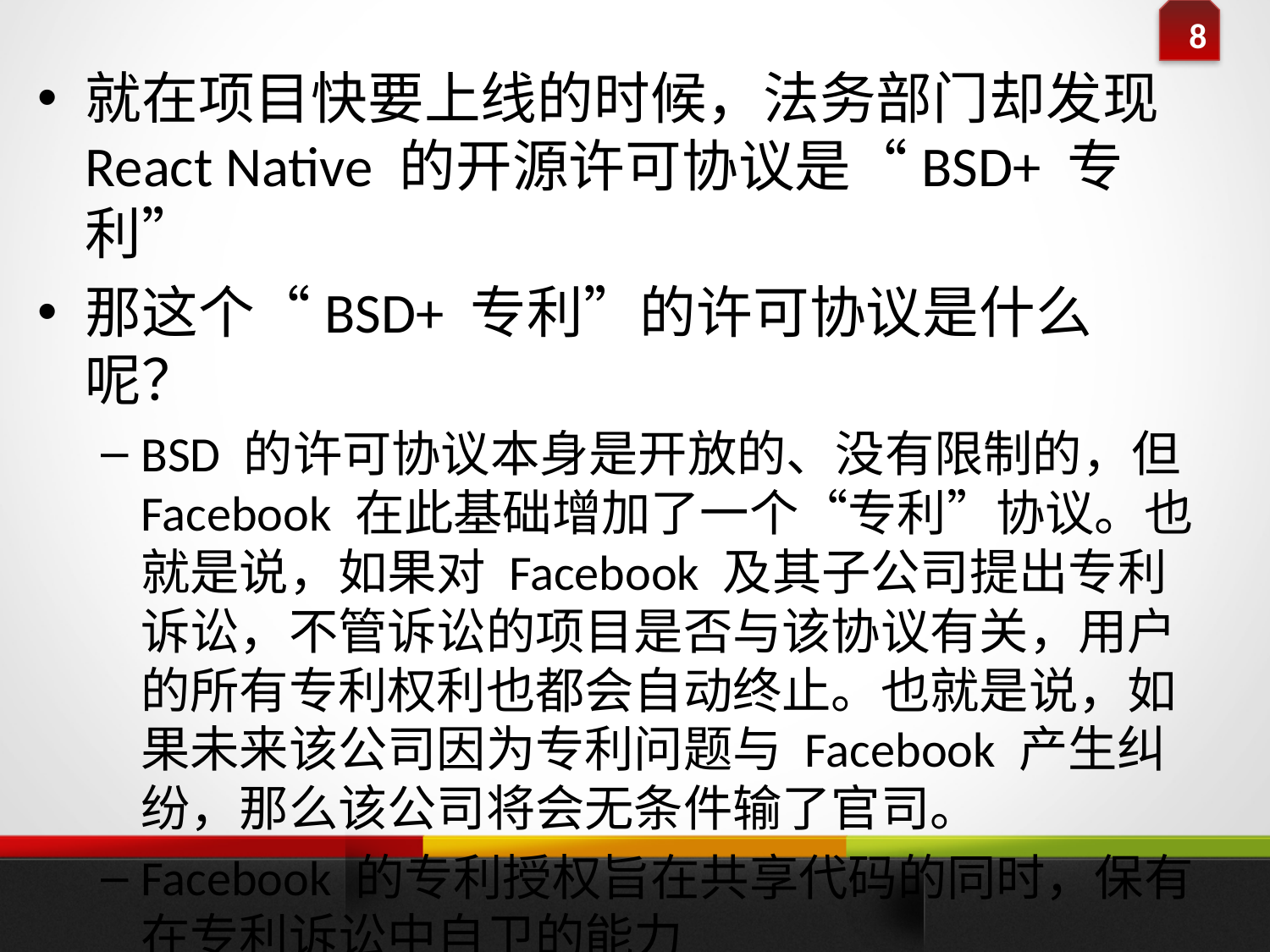

就在项目快要上线的时候，法务部门却发现 React Native 的开源许可协议是“BSD+ 专利”
那这个“BSD+ 专利”的许可协议是什么呢？
BSD 的许可协议本身是开放的、没有限制的，但 Facebook 在此基础增加了一个“专利”协议。也就是说，如果对 Facebook 及其子公司提出专利诉讼，不管诉讼的项目是否与该协议有关，用户的所有专利权利也都会自动终止。也就是说，如果未来该公司因为专利问题与 Facebook 产生纠纷，那么该公司将会无条件输了官司。
Facebook 的专利授权旨在共享代码的同时，保有在专利诉讼中自卫的能力